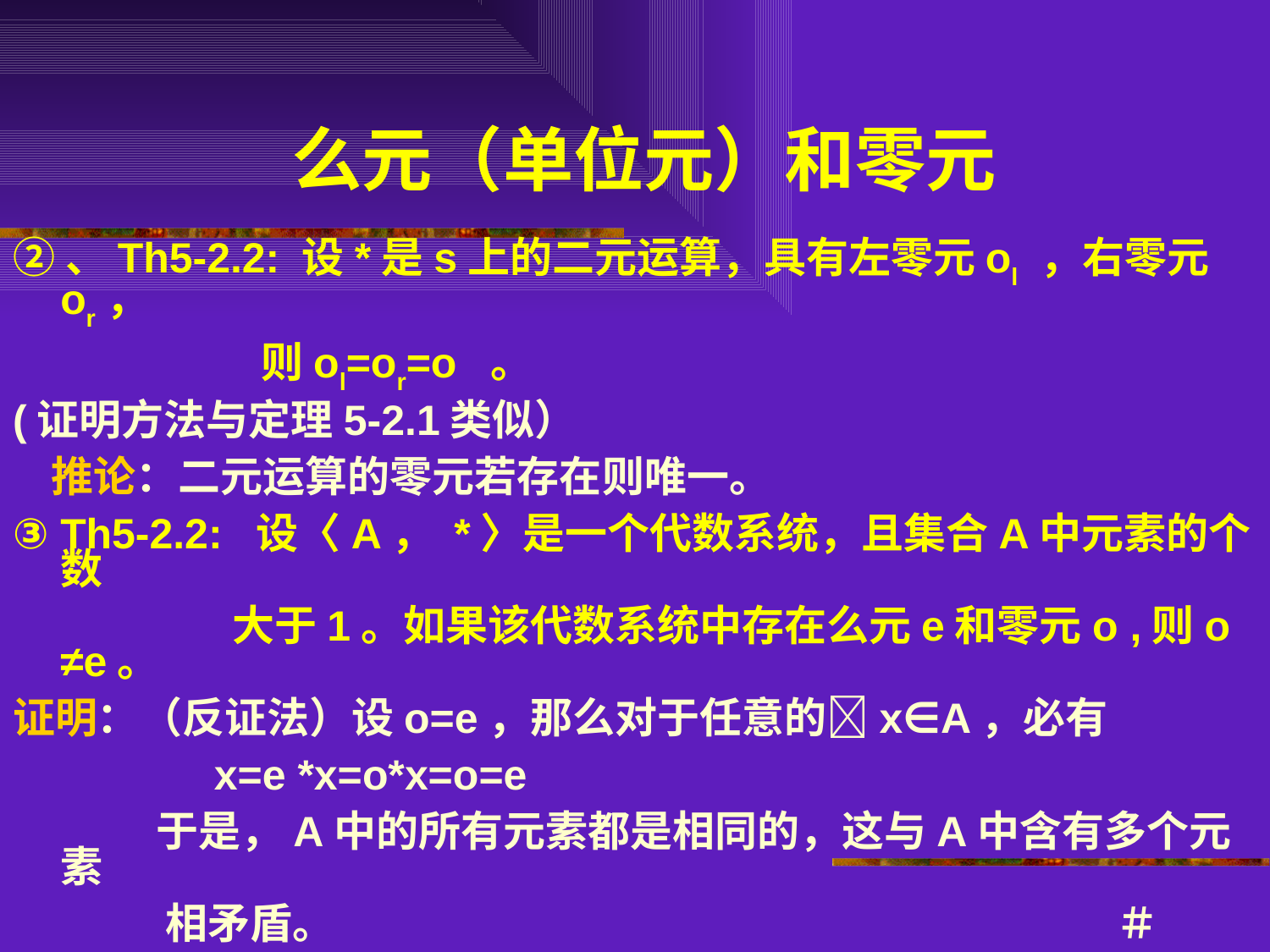

# 么元（单位元）和零元
②、Th5-2.2: 设*是s上的二元运算，具有左零元ol ，右零元or，
                         则ol=or=o  。
(证明方法与定理5-2.1类似）
   推论：二元运算的零元若存在则唯一。
③ Th5-2.2:  设〈A， *〉是一个代数系统，且集合A中元素的个数
                      大于1。如果该代数系统中存在么元e和零元o ,则o ≠e。
证明：（反证法）设o=e，那么对于任意的∀x∈A，必有
                 x=e *x=o*x=o=e
              于是，A中的所有元素都是相同的，这与A中含有多个元素
               相矛盾。                                                                                  ＃